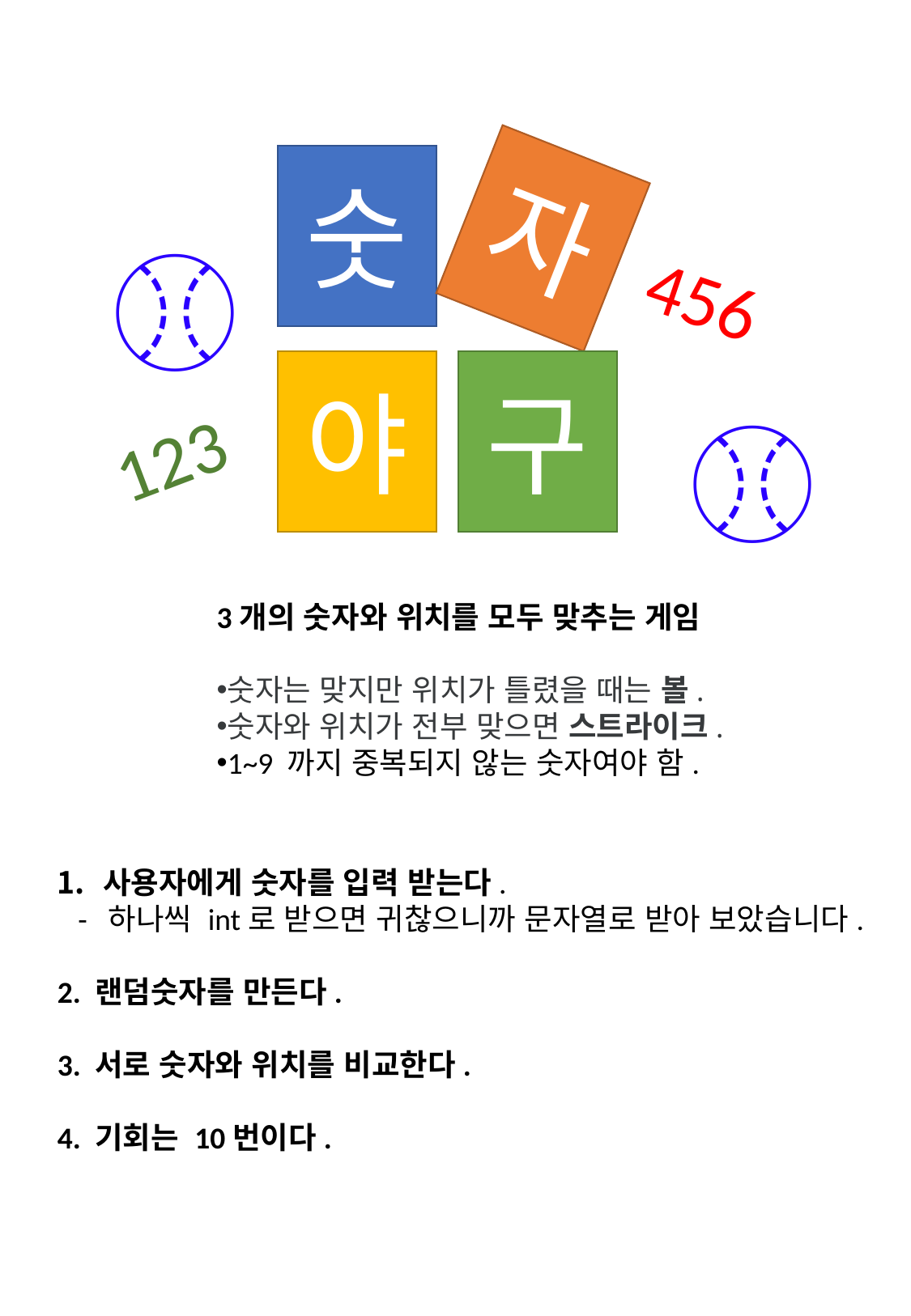

숫
자
⚾
456
야
구
⚾
123
3개의 숫자와 위치를 모두 맞추는 게임

숫자는 맞지만 위치가 틀렸을 때는 볼.
숫자와 위치가 전부 맞으면 스트라이크.
1~9 까지 중복되지 않는 숫자여야 함.
사용자에게 숫자를 입력 받는다.
   -  하나씩 int로 받으면 귀찮으니까 문자열로 받아 보았습니다.

2. 랜덤숫자를 만든다.

3. 서로 숫자와 위치를 비교한다.

4. 기회는 10번이다.